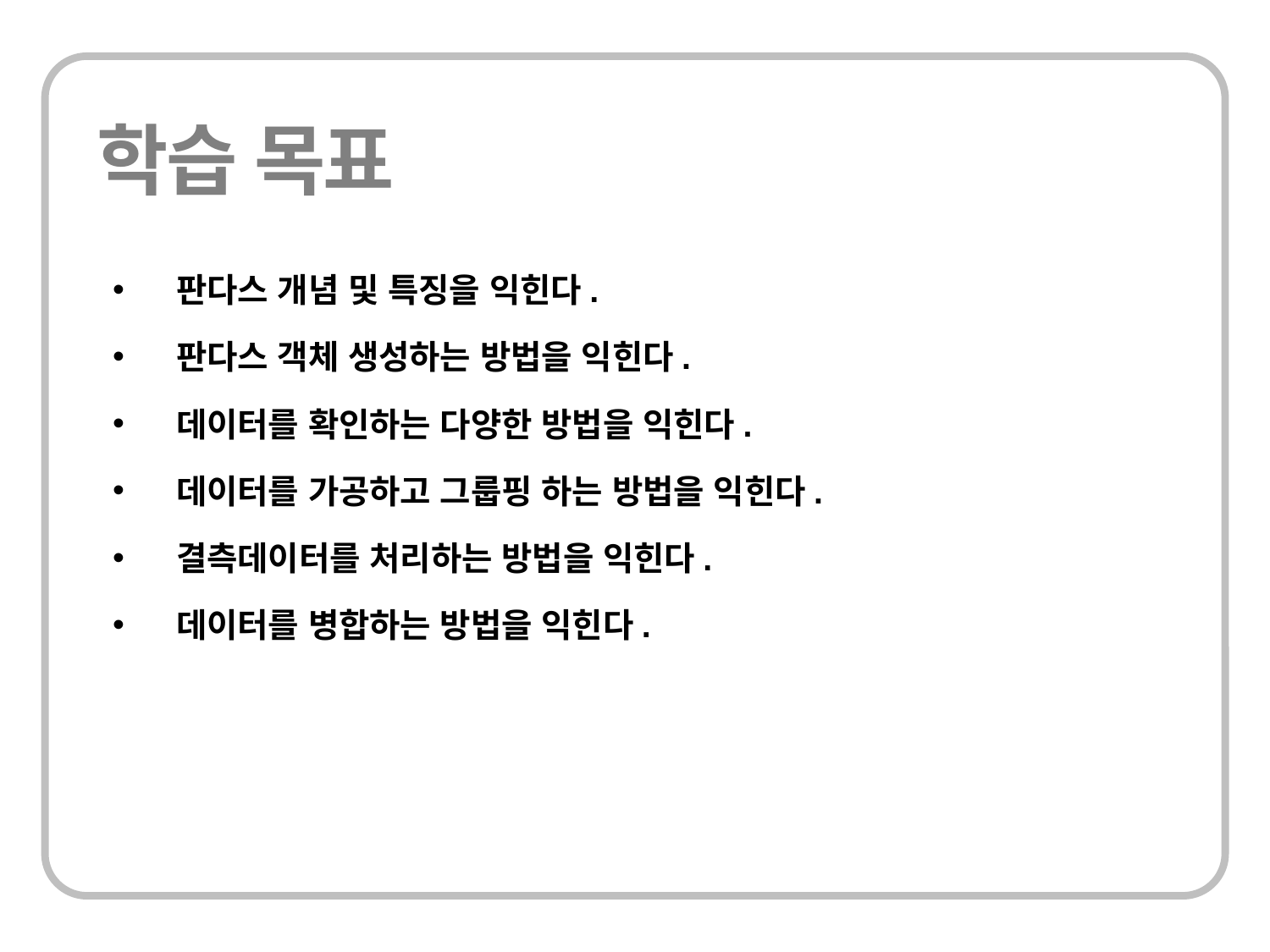

판다스 개념 및 특징을 익힌다.
판다스 객체 생성하는 방법을 익힌다.
데이터를 확인하는 다양한 방법을 익힌다.
데이터를 가공하고 그룹핑 하는 방법을 익힌다.
결측데이터를 처리하는 방법을 익힌다.
데이터를 병합하는 방법을 익힌다.